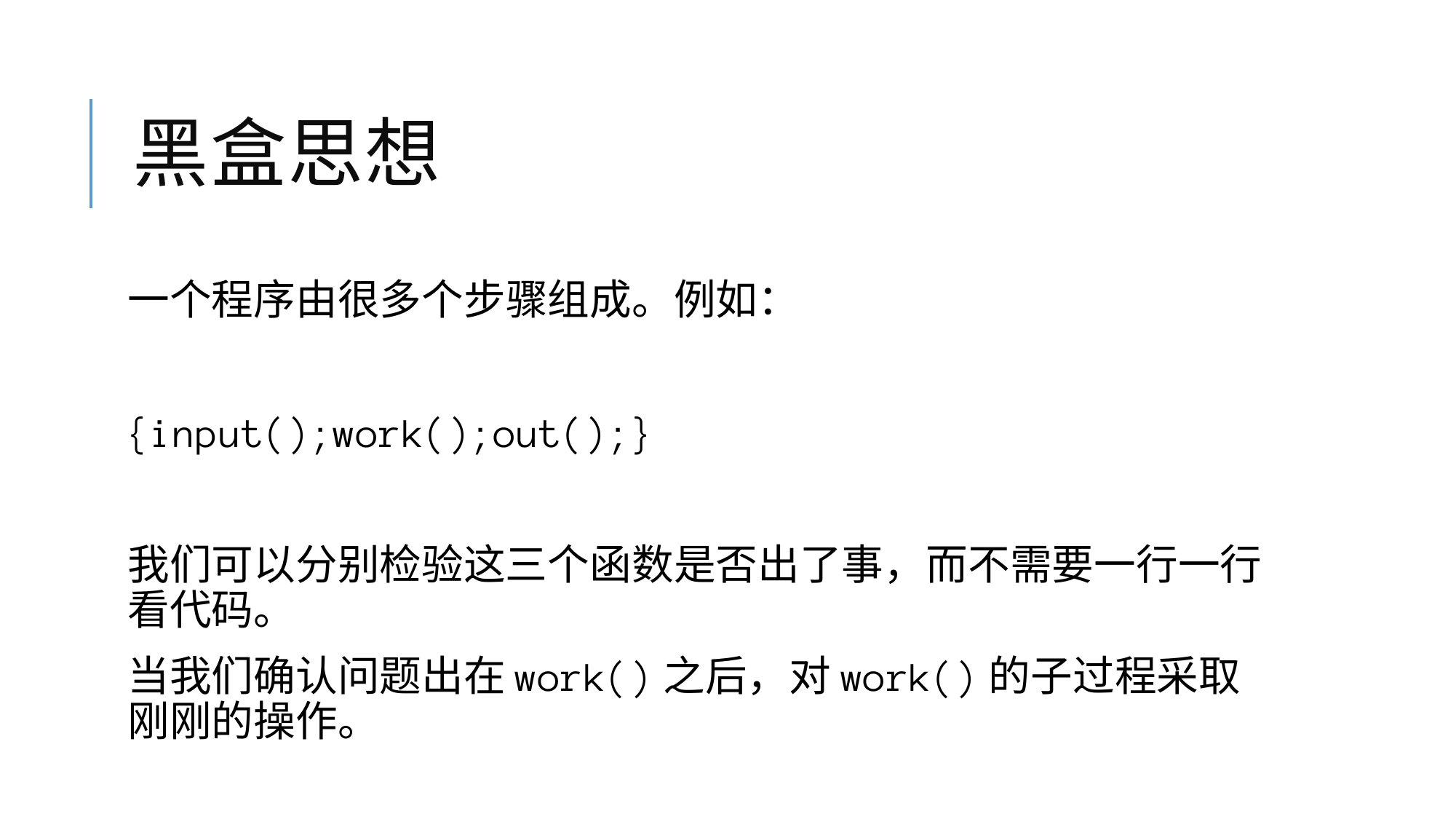

# 黑盒思想
一个程序由很多个步骤组成。例如：

{input();work();out();}

我们可以分别检验这三个函数是否出了事，而不需要一行一行看代码。
当我们确认问题出在work()之后，对work()的子过程采取刚刚的操作。